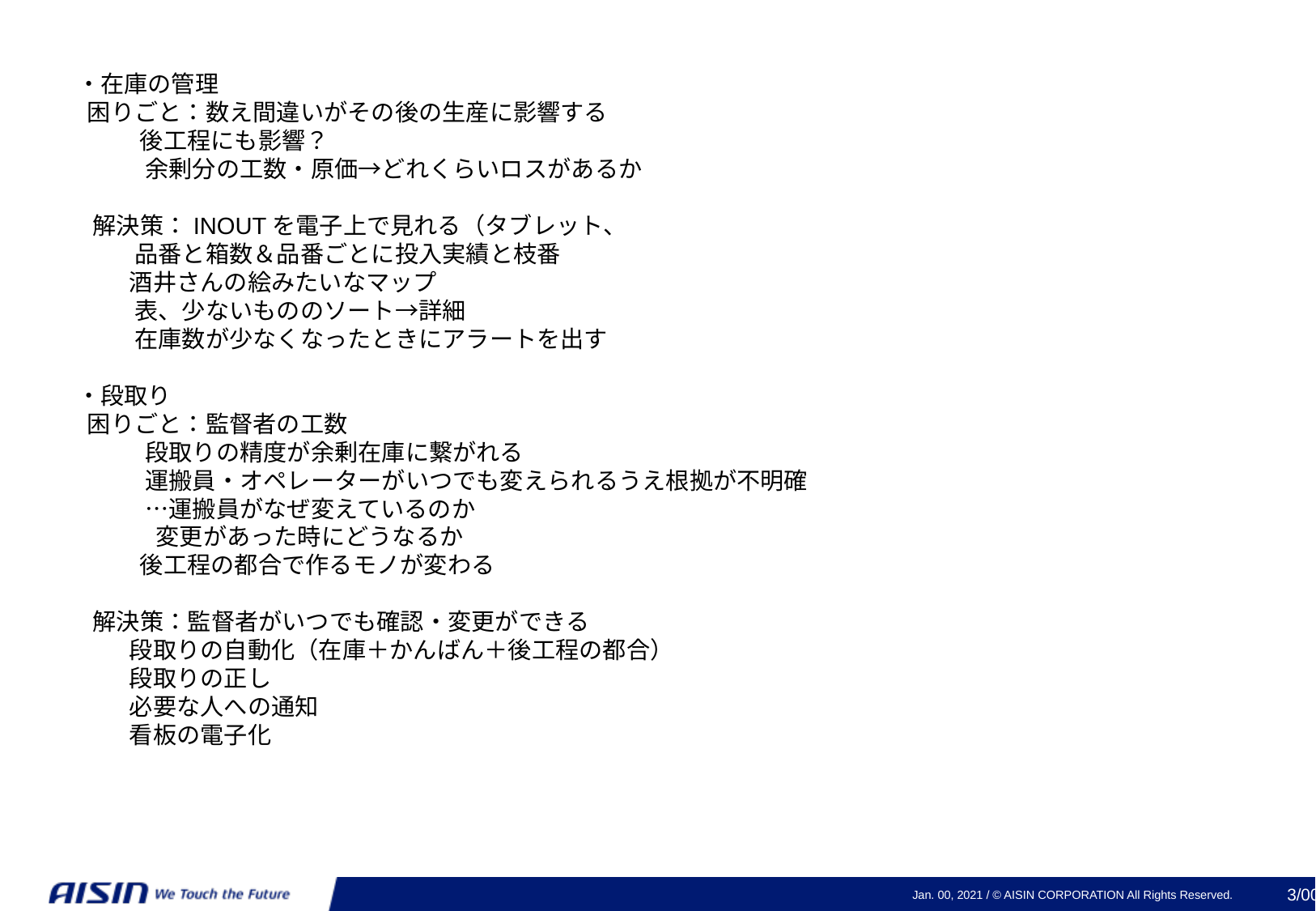

・在庫の管理
  困りごと：数え間違いがその後の生産に影響する
            後工程にも影響？
      余剰分の工数・原価→どれくらいロスがあるか

  解決策：INOUTを電子上で見れる（タブレット、
    品番と箱数＆品番ごとに投入実績と枝番
          酒井さんの絵みたいなマップ
    表、少ないもののソート→詳細
    在庫数が少なくなったときにアラートを出す

・段取り
  困りごと：監督者の工数
      段取りの精度が余剰在庫に繋がれる
      運搬員・オペレーターがいつでも変えられるうえ根拠が不明確
      …運搬員がなぜ変えているのか
        変更があった時にどうなるか
            後工程の都合で作るモノが変わる

  解決策：監督者がいつでも確認・変更ができる
          段取りの自動化（在庫＋かんばん＋後工程の都合）
          段取りの正し
          必要な人への通知
          看板の電子化